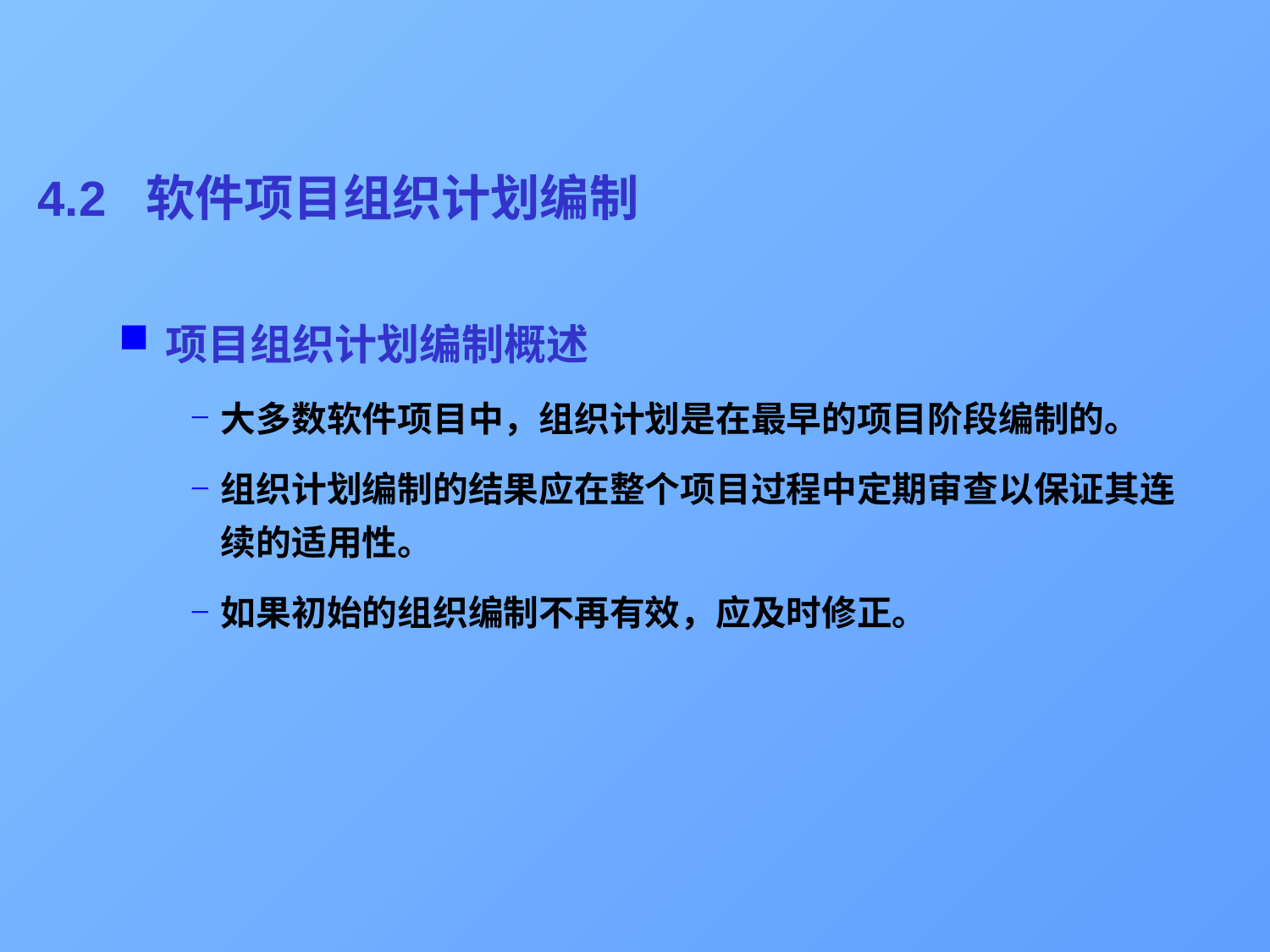

# 4.2  软件项目组织计划编制
项目组织计划编制概述
大多数软件项目中，组织计划是在最早的项目阶段编制的。
组织计划编制的结果应在整个项目过程中定期审查以保证其连续的适用性。
如果初始的组织编制不再有效，应及时修正。